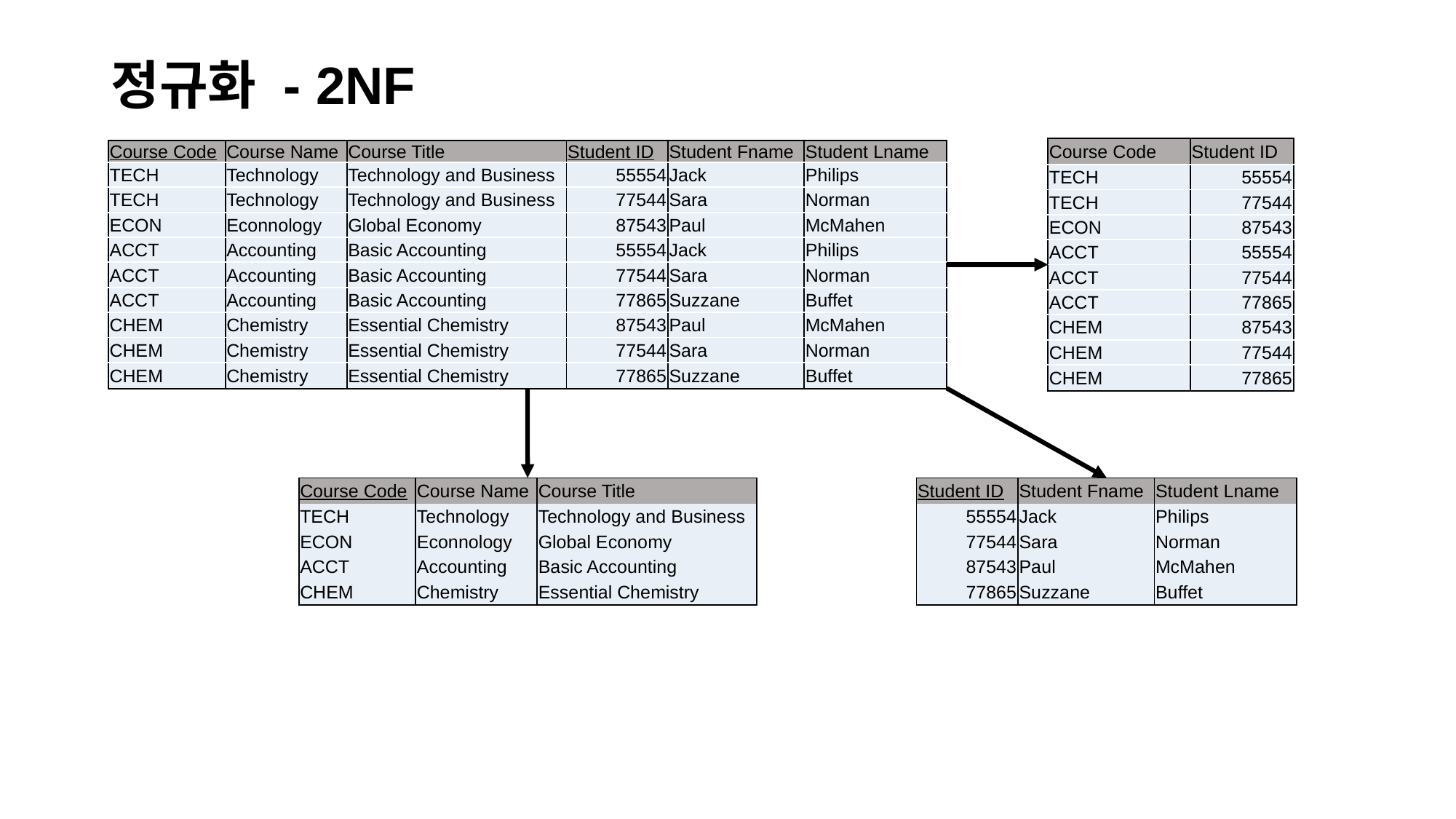

# 정규화 - 2NF
| Course Code | Student ID |
| --- | --- |
| TECH | 55554 |
| TECH | 77544 |
| ECON | 87543 |
| ACCT | 55554 |
| ACCT | 77544 |
| ACCT | 77865 |
| CHEM | 87543 |
| CHEM | 77544 |
| CHEM | 77865 |
| Course Code | Course Name | Course Title | Student ID | Student Fname | Student Lname |
| --- | --- | --- | --- | --- | --- |
| TECH | Technology | Technology and Business | 55554 | Jack | Philips |
| TECH | Technology | Technology and Business | 77544 | Sara | Norman |
| ECON | Econnology | Global Economy | 87543 | Paul | McMahen |
| ACCT | Accounting | Basic Accounting | 55554 | Jack | Philips |
| ACCT | Accounting | Basic Accounting | 77544 | Sara | Norman |
| ACCT | Accounting | Basic Accounting | 77865 | Suzzane | Buffet |
| CHEM | Chemistry | Essential Chemistry | 87543 | Paul | McMahen |
| CHEM | Chemistry | Essential Chemistry | 77544 | Sara | Norman |
| CHEM | Chemistry | Essential Chemistry | 77865 | Suzzane | Buffet |
| Course Code | Course Name | Course Title |
| --- | --- | --- |
| TECH | Technology | Technology and Business |
| ECON | Econnology | Global Economy |
| ACCT | Accounting | Basic Accounting |
| CHEM | Chemistry | Essential Chemistry |
| Student ID | Student Fname | Student Lname |
| --- | --- | --- |
| 55554 | Jack | Philips |
| 77544 | Sara | Norman |
| 87543 | Paul | McMahen |
| 77865 | Suzzane | Buffet |